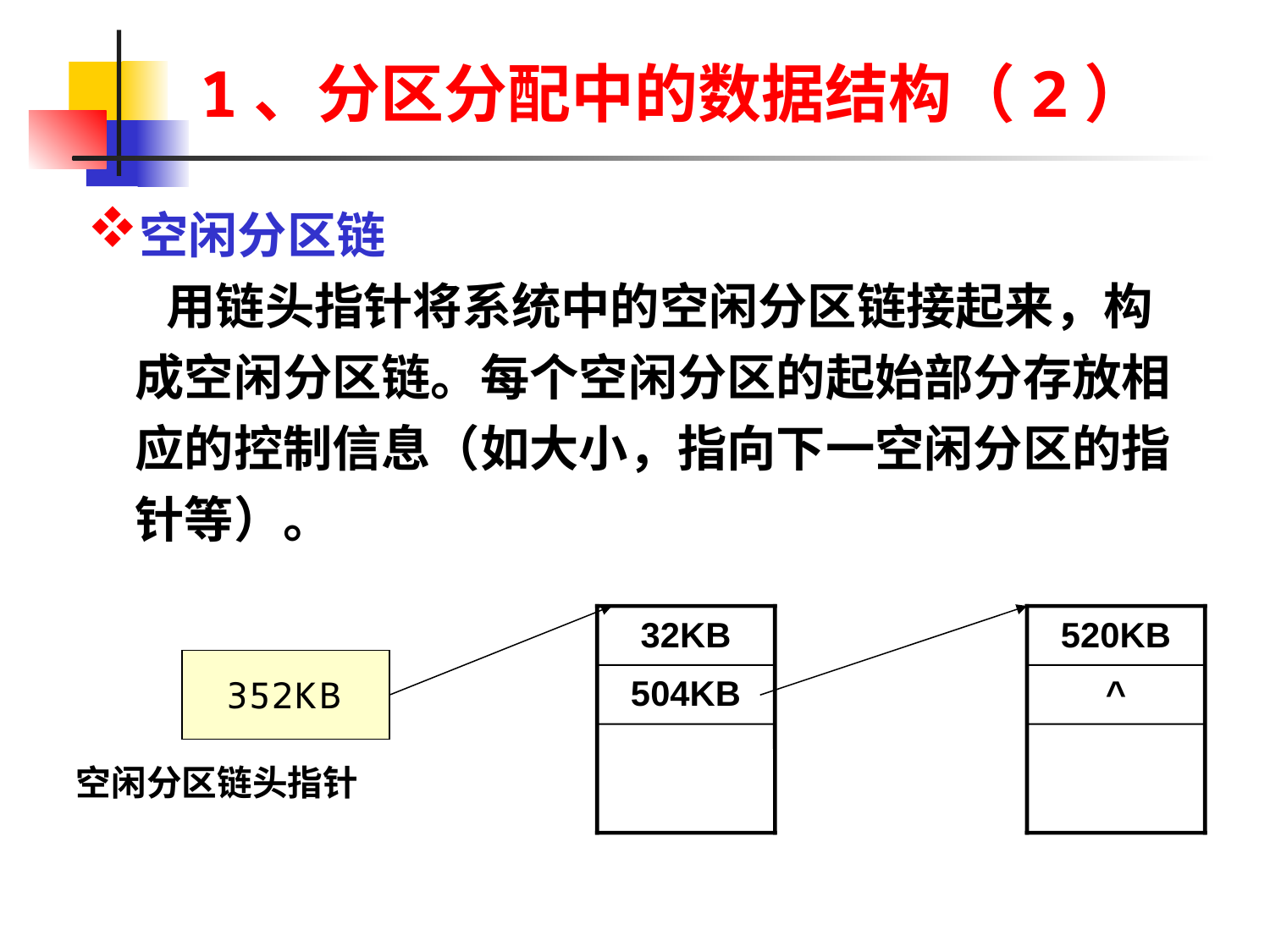

# 1、分区分配中的数据结构（2）
空闲分区链
      用链头指针将系统中的空闲分区链接起来，构成空闲分区链。每个空闲分区的起始部分存放相应的控制信息（如大小，指向下一空闲分区的指针等）。

32KB

520KB

352KB
504KB

^

空闲分区链头指针